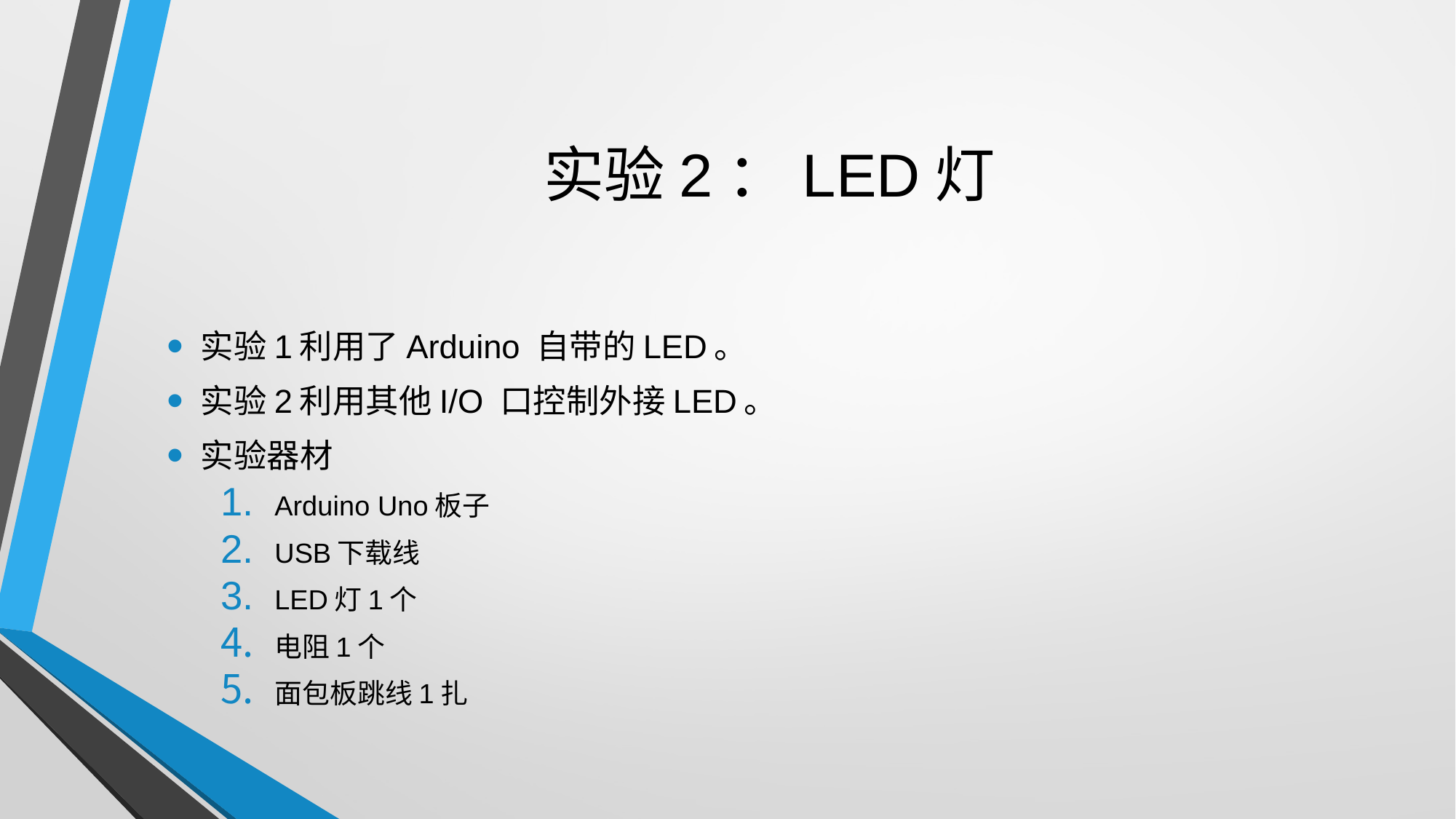

# 实验2：LED灯
实验1利用了Arduino 自带的LED。
实验2利用其他I/O 口控制外接LED。
实验器材
Arduino Uno板子
USB下载线
LED灯1个
电阻1个
面包板跳线1扎